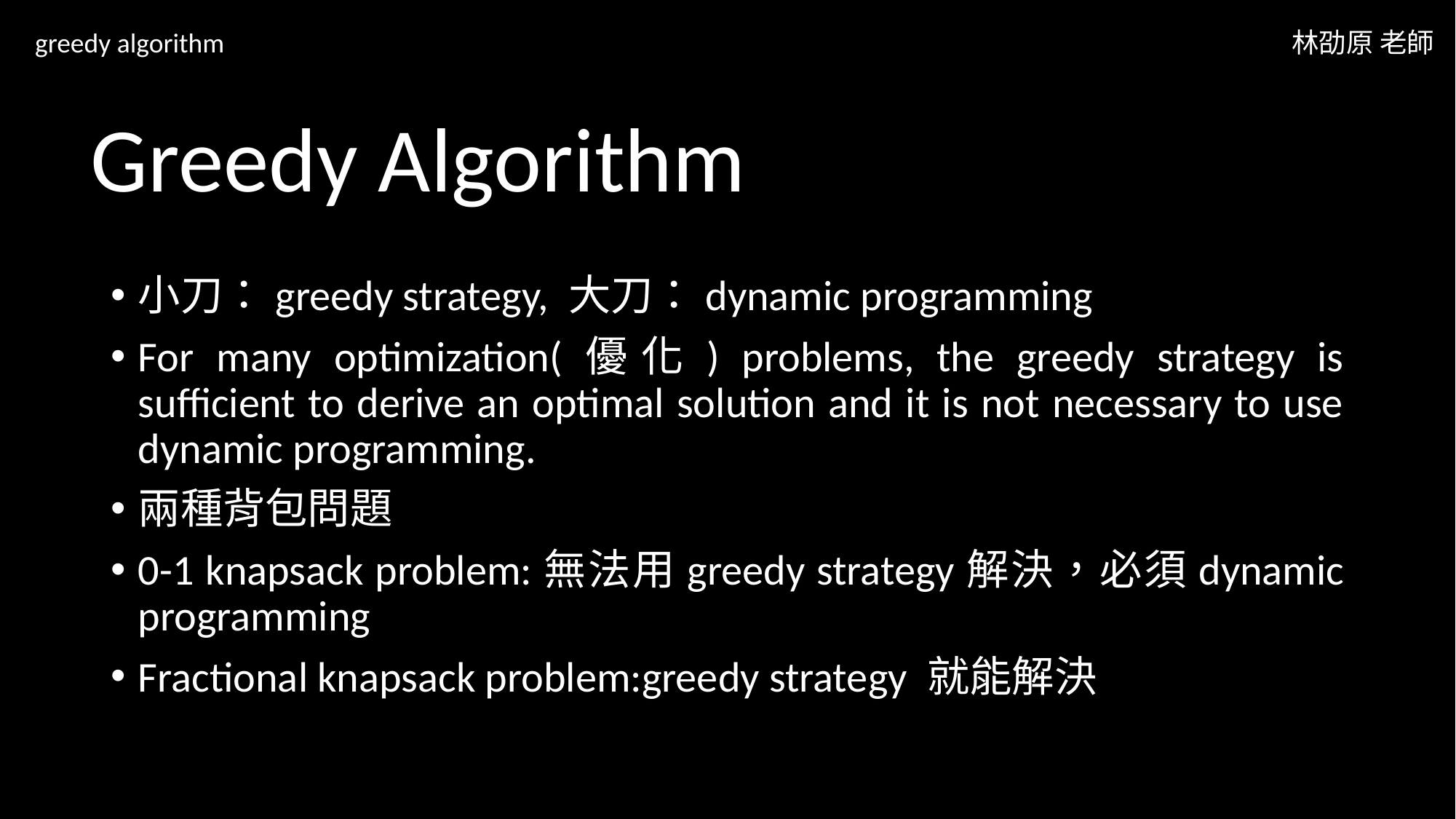

greedy algorithm
林劭原 老師
# Greedy Algorithm
小刀：greedy strategy, 大刀：dynamic programming
For many optimization(優化) problems, the greedy strategy is sufficient to derive an optimal solution and it is not necessary to use dynamic programming.
兩種背包問題
0-1 knapsack problem:無法用greedy strategy解決，必須dynamic programming
Fractional knapsack problem:greedy strategy 就能解決